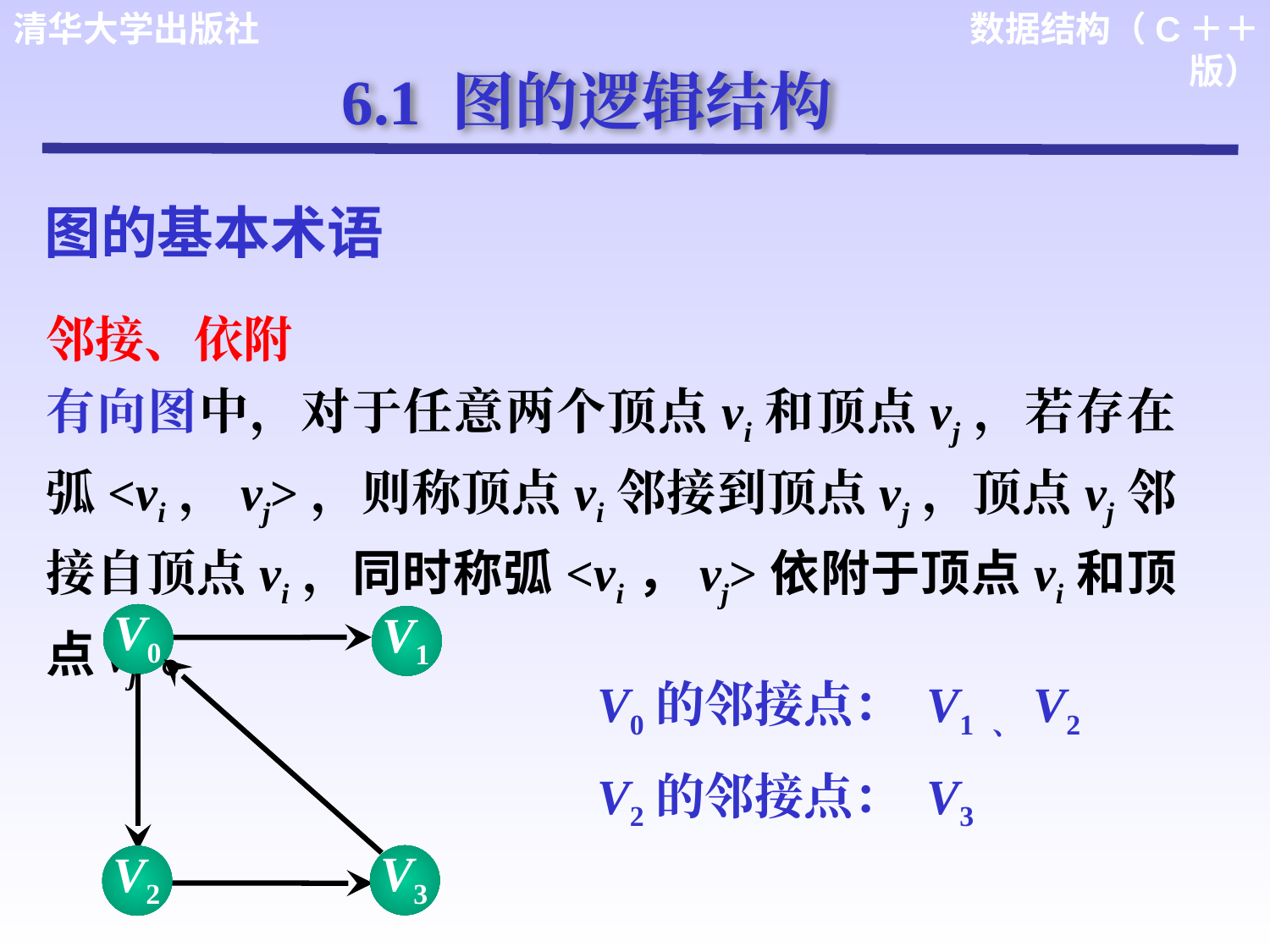

6.1 图的逻辑结构
图的基本术语
邻接、依附
有向图中，对于任意两个顶点vi和顶点vj，若存在弧<vi，vj>，则称顶点vi邻接到顶点vj，顶点vj邻接自顶点vi，同时称弧<vi，vj>依附于顶点vi和顶点vj 。
V0
V1

V3
V2

V0的邻接点： V1 、V2
V2的邻接点： V3